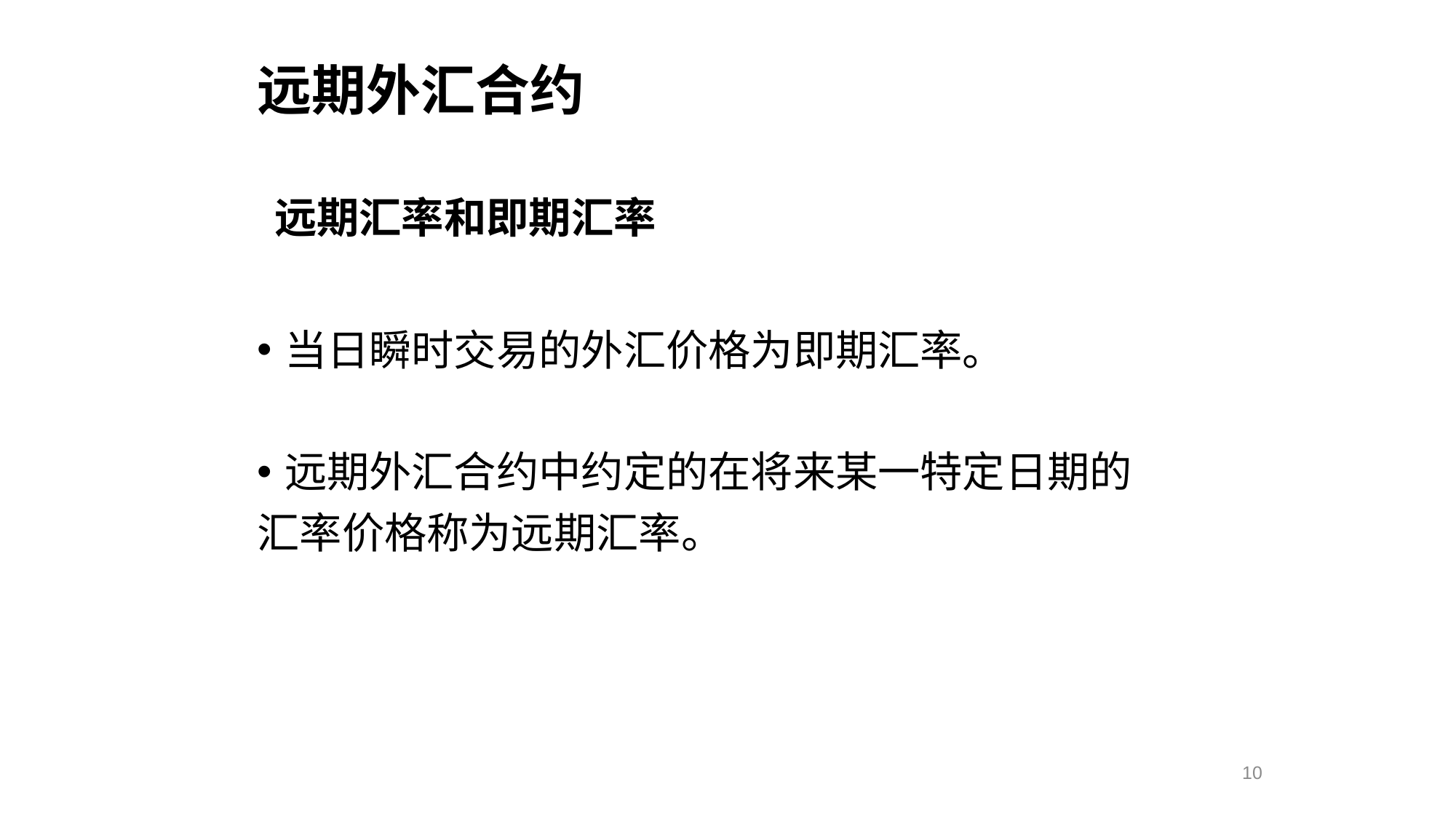

远期外汇合约
# 远期汇率和即期汇率
当日瞬时交易的外汇价格为即期汇率。

远期外汇合约中约定的在将来某一特定日期的
汇率价格称为远期汇率。
10